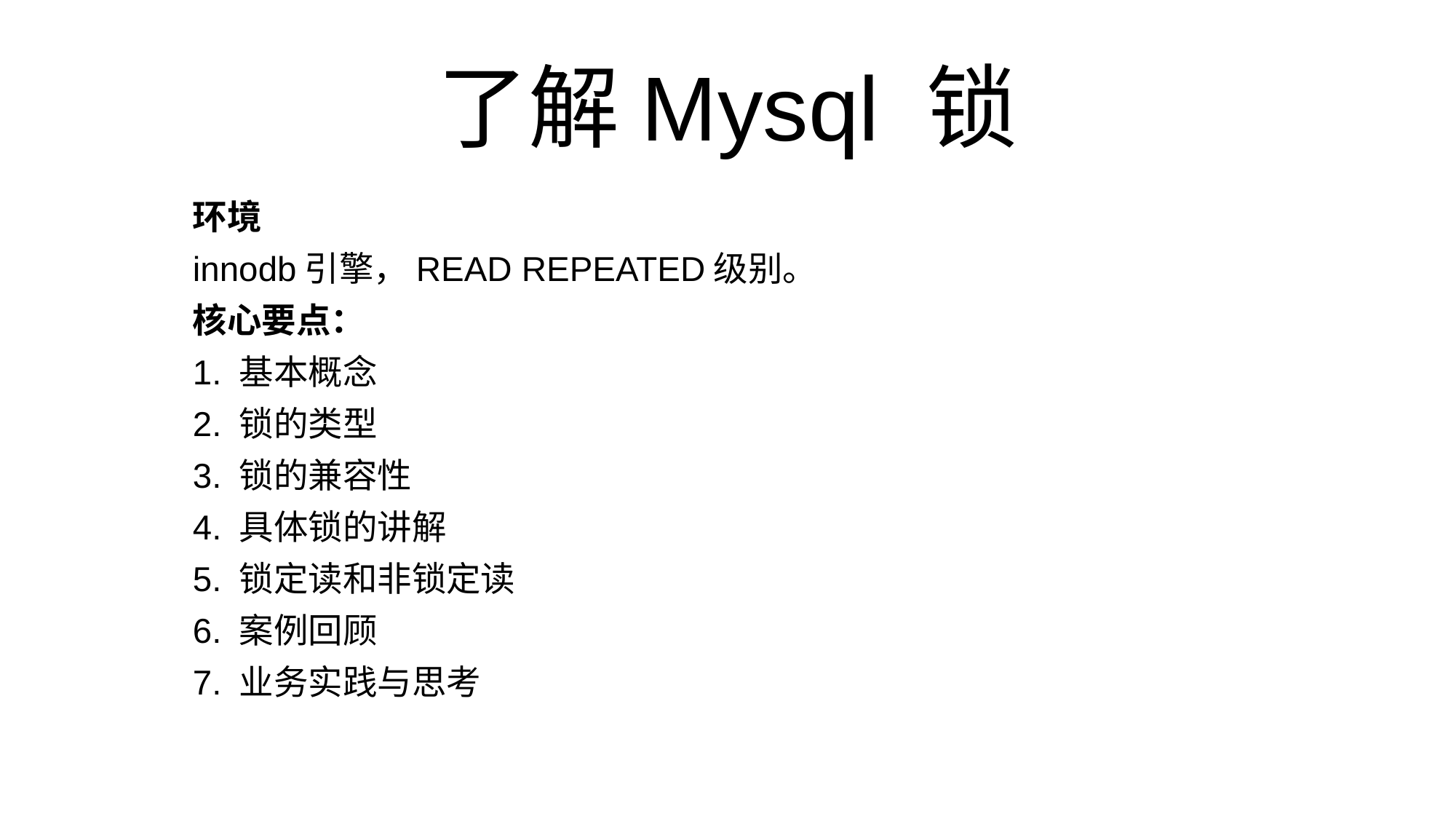

# 了解Mysql 锁
环境
innodb引擎，READ REPEATED级别。
核心要点：
1. 基本概念
2. 锁的类型
3. 锁的兼容性
4. 具体锁的讲解
5. 锁定读和非锁定读
6. 案例回顾
7. 业务实践与思考